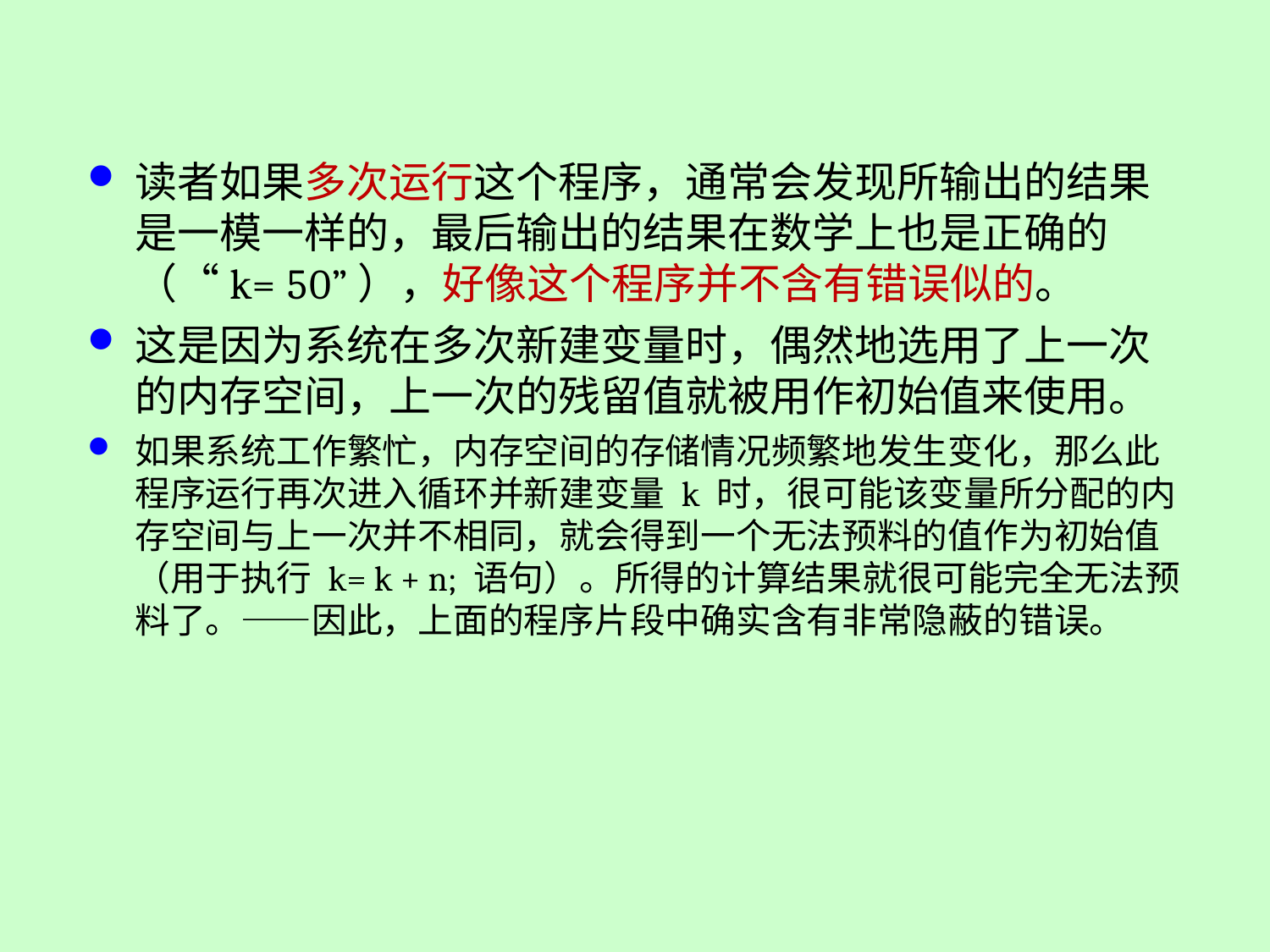

读者如果多次运行这个程序，通常会发现所输出的结果是一模一样的，最后输出的结果在数学上也是正确的（“k= 50”），好像这个程序并不含有错误似的。
这是因为系统在多次新建变量时，偶然地选用了上一次的内存空间，上一次的残留值就被用作初始值来使用。
如果系统工作繁忙，内存空间的存储情况频繁地发生变化，那么此程序运行再次进入循环并新建变量 k 时，很可能该变量所分配的内存空间与上一次并不相同，就会得到一个无法预料的值作为初始值（用于执行 k= k + n; 语句）。所得的计算结果就很可能完全无法预料了。——因此，上面的程序片段中确实含有非常隐蔽的错误。
44